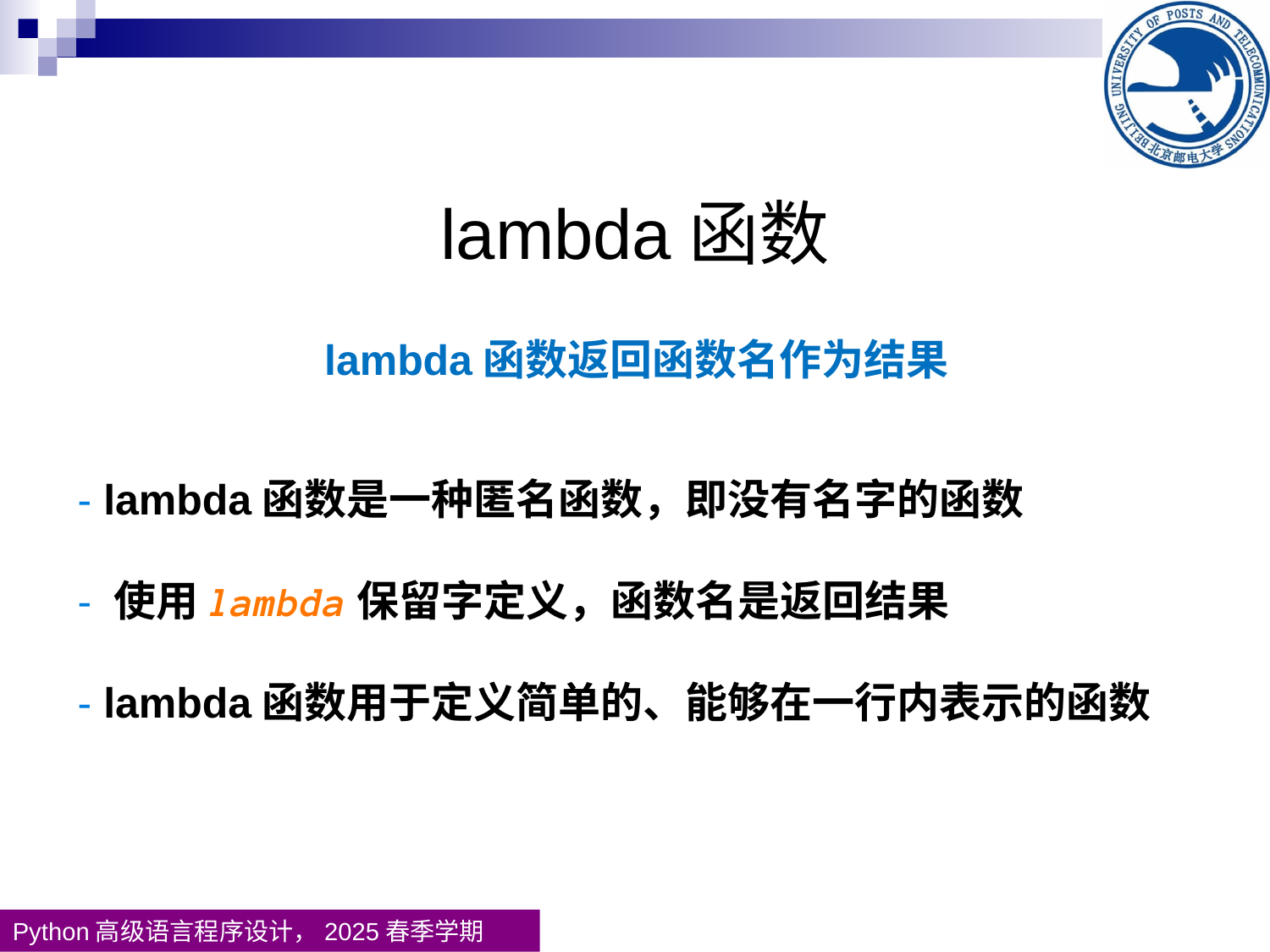

lambda函数
lambda函数返回函数名作为结果
- lambda函数是一种匿名函数，即没有名字的函数
- 使用lambda保留字定义，函数名是返回结果
- lambda函数用于定义简单的、能够在一行内表示的函数